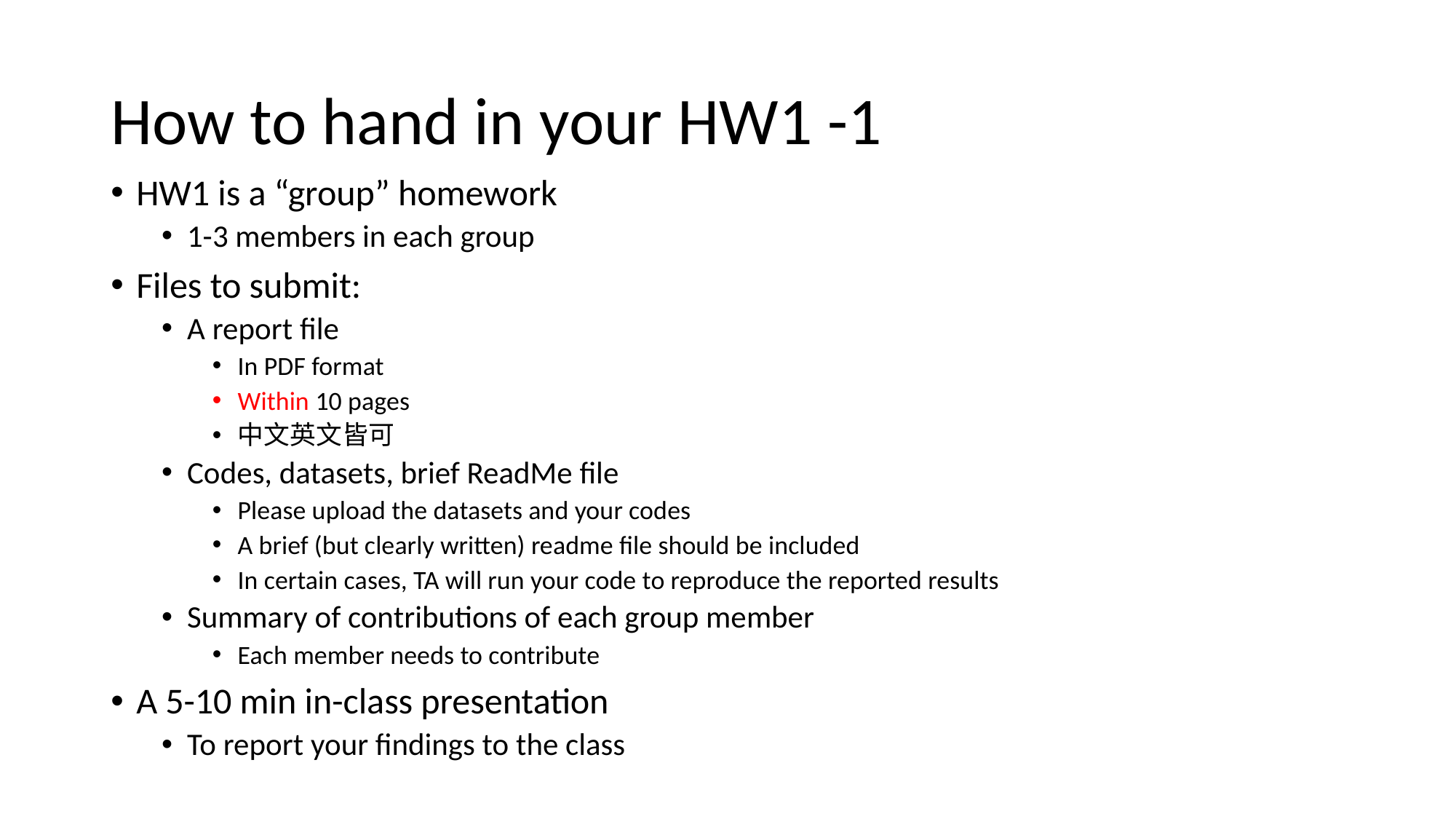

# How to hand in your HW1 -1
HW1 is a “group” homework
1-3 members in each group
Files to submit:
A report file
In PDF format
Within 10 pages
中文英文皆可
Codes, datasets, brief ReadMe file
Please upload the datasets and your codes
A brief (but clearly written) readme file should be included
In certain cases, TA will run your code to reproduce the reported results
Summary of contributions of each group member
Each member needs to contribute
A 5-10 min in-class presentation
To report your findings to the class